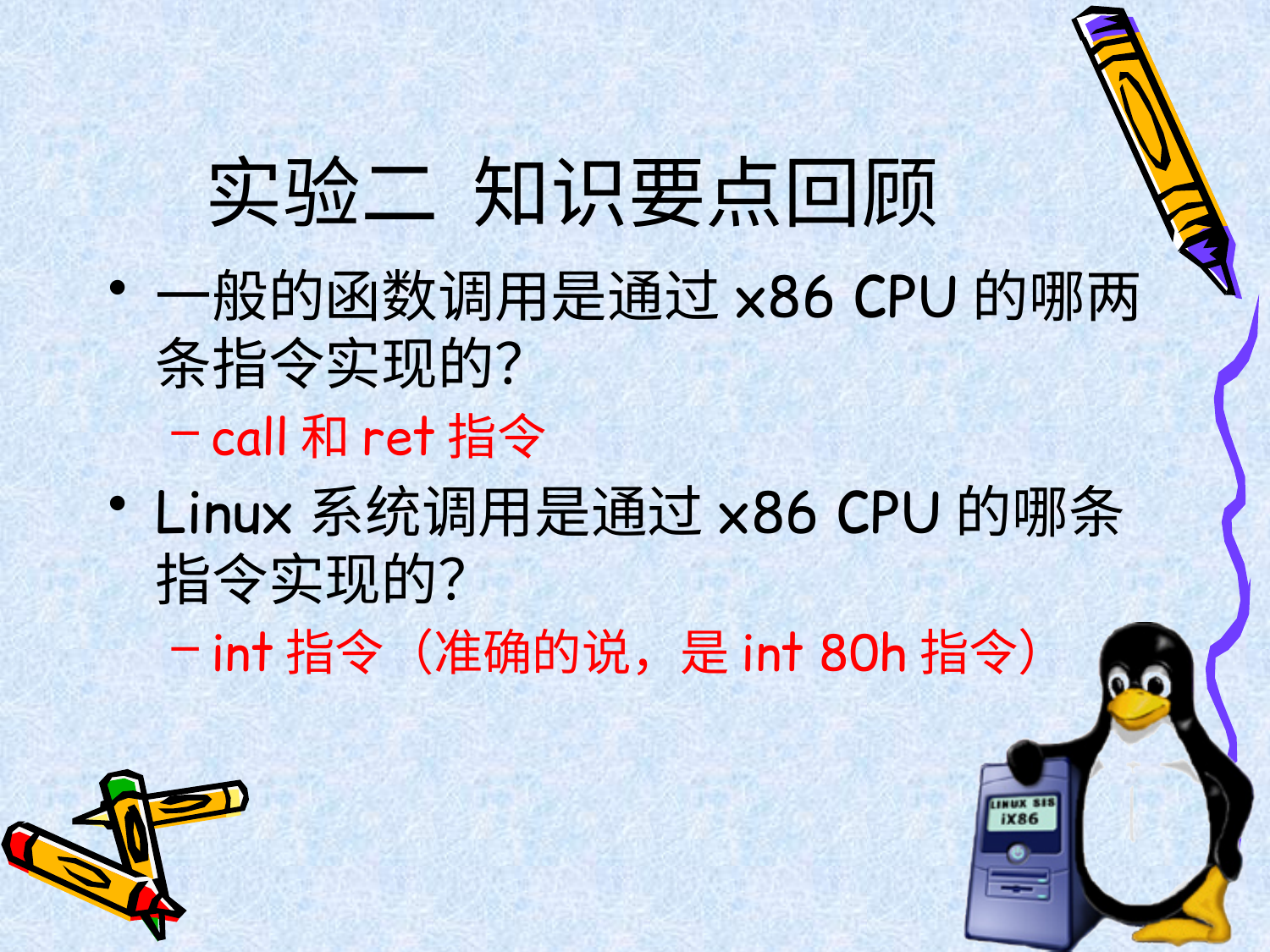

# 实验二  知识要点回顾
一般的函数调用是通过x86 CPU的哪两条指令实现的？
call和ret指令
Linux系统调用是通过x86 CPU的哪条指令实现的？
int指令（准确的说，是int 80h指令）